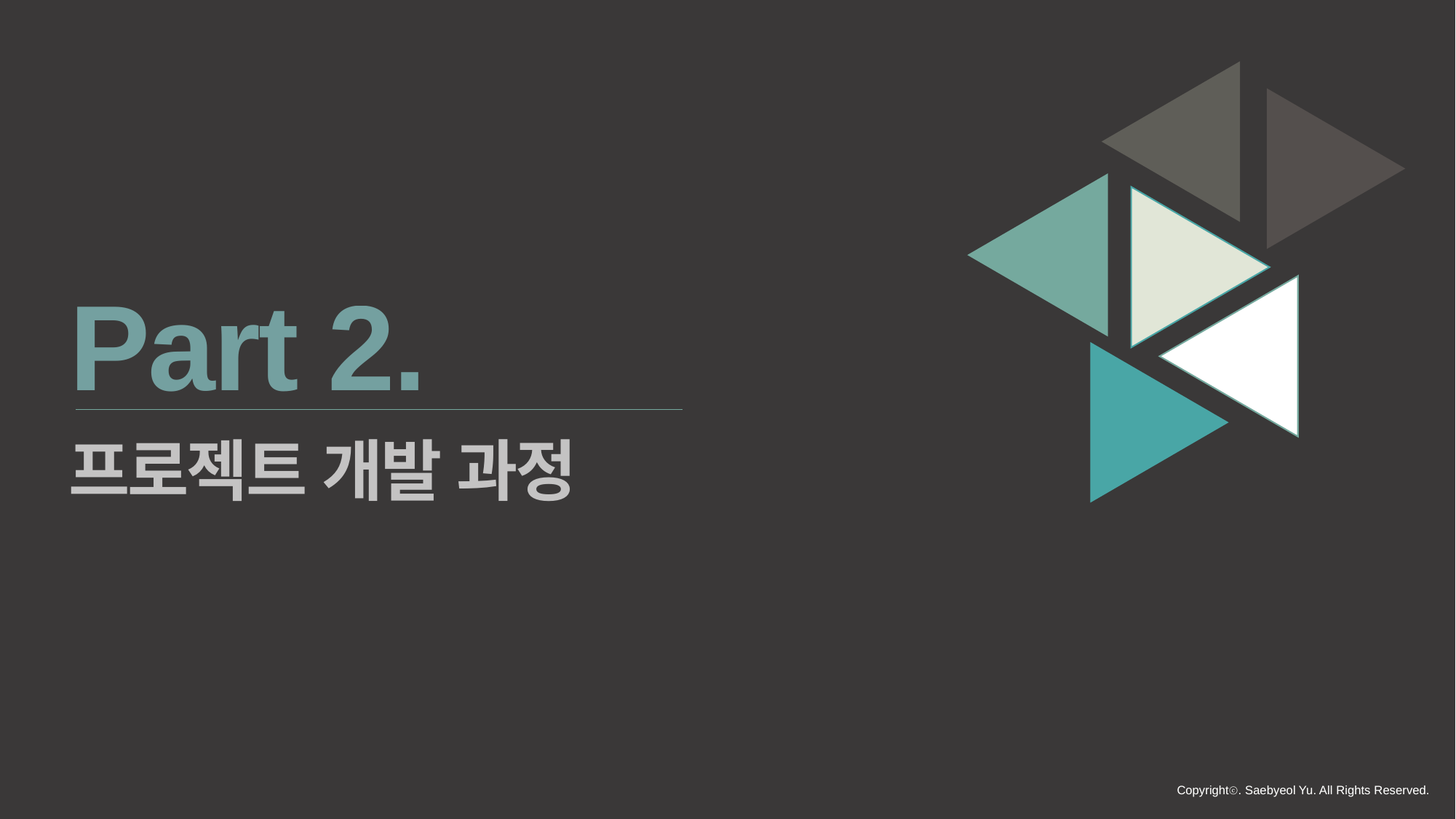

Part 2.
프로젝트 개발 과정

Copyrightⓒ. Saebyeol Yu. All Rights Reserved.